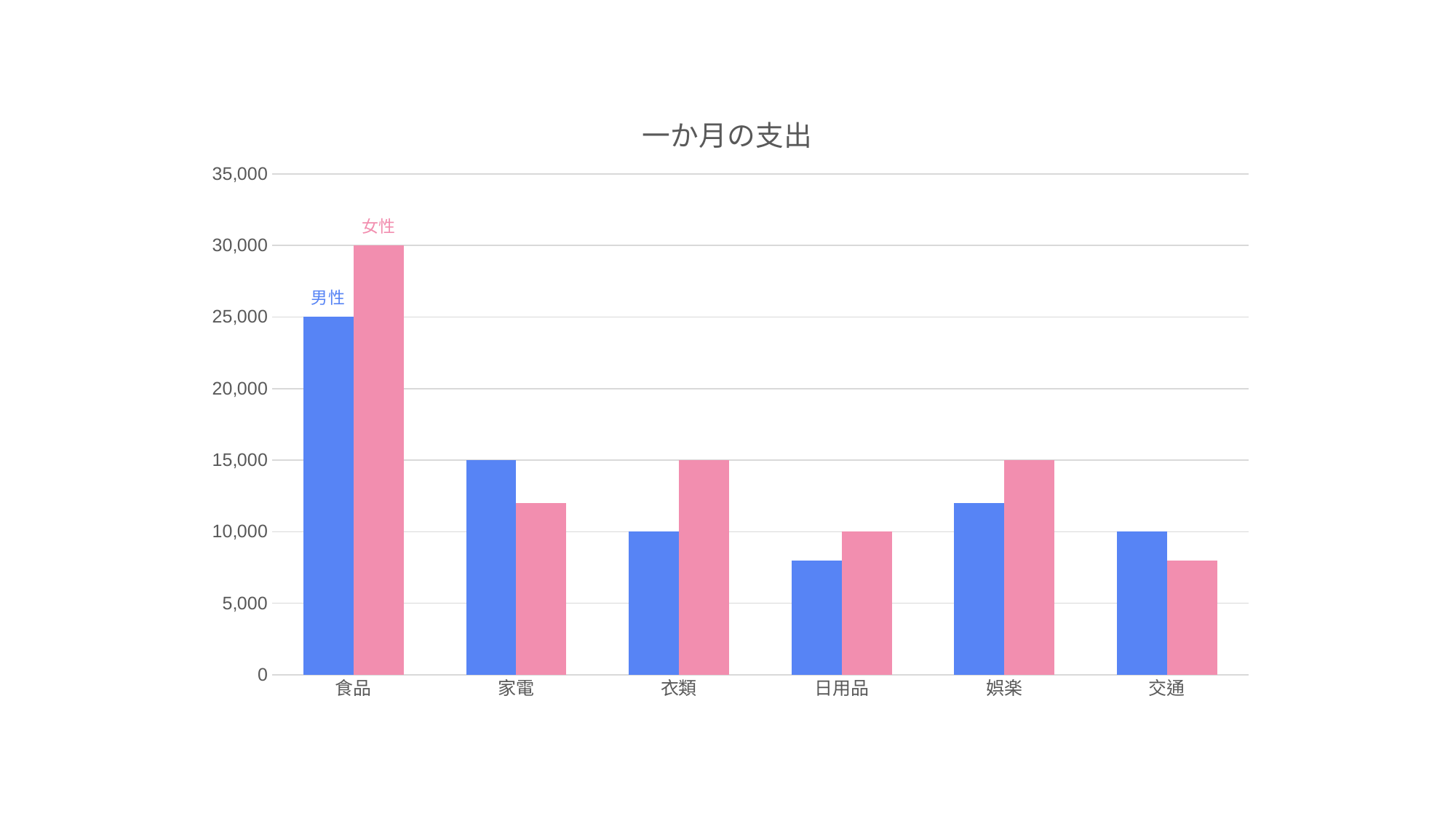

### Chart: 一か月の支出

| Category | 男性支出額（円） | 女性支出額（円） |
|---|---|---|
| 食品 | 25000.0 | 30000.0 |
| 家電 | 15000.0 | 12000.0 |
| 衣類 | 10000.0 | 15000.0 |
| 日用品 | 8000.0 | 10000.0 |
| 娯楽 | 12000.0 | 15000.0 |
| 交通 | 10000.0 | 8000.0 |